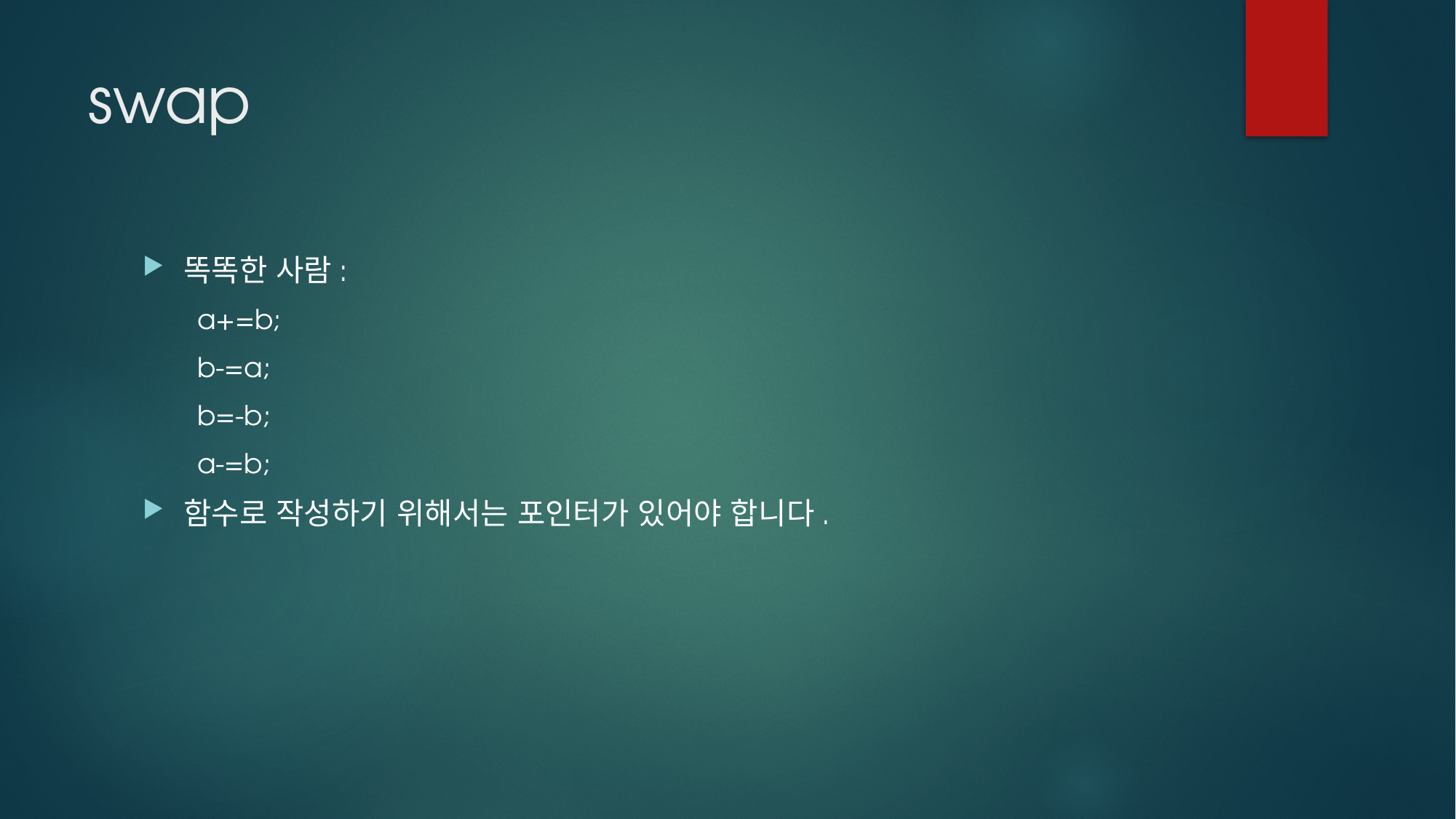

# swap
똑똑한 사람:
a+=b;
b-=a;
b=-b;
a-=b;
함수로 작성하기 위해서는 포인터가 있어야 합니다.